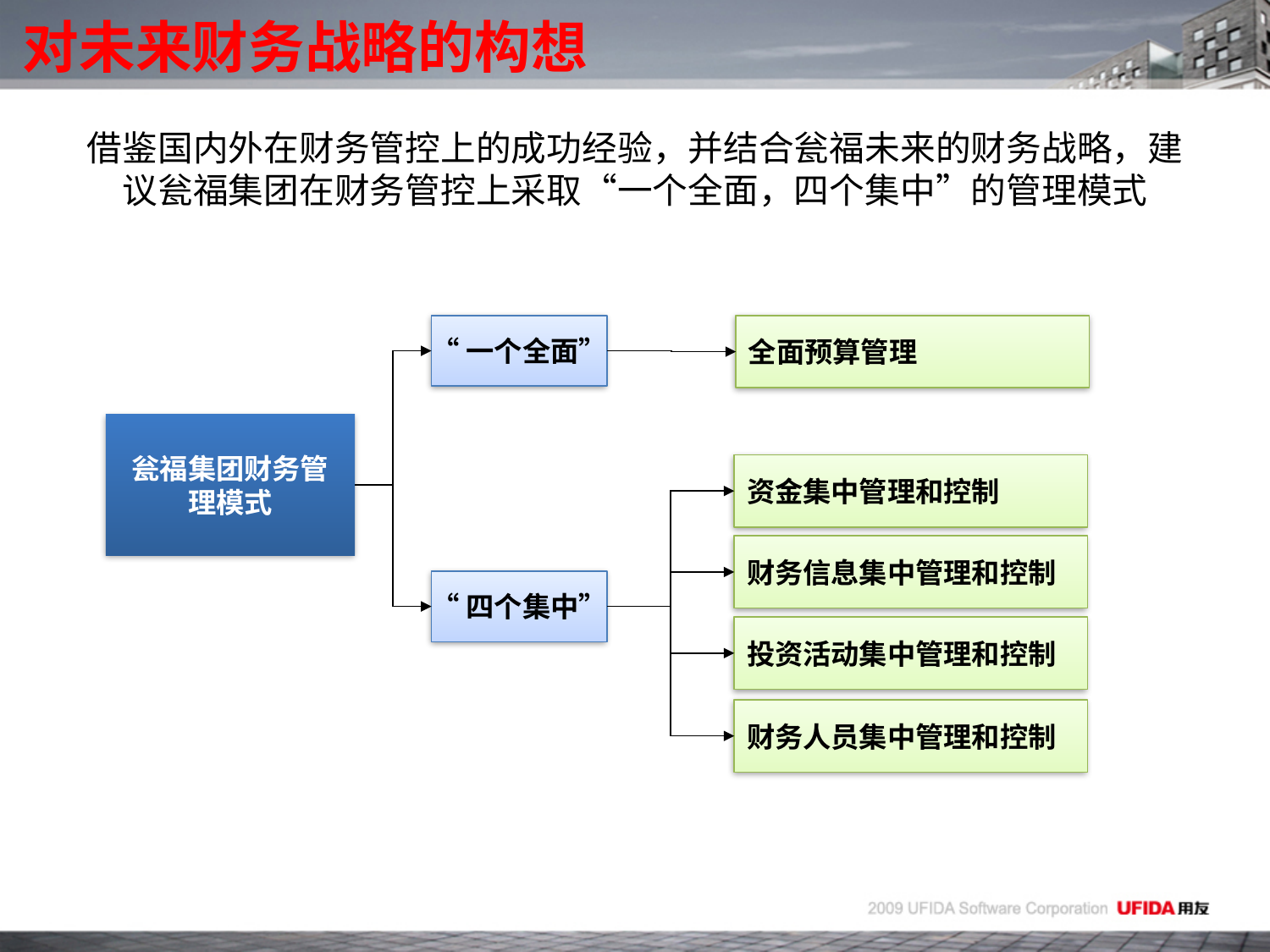

对未来财务战略的构想
# 借鉴国内外在财务管控上的成功经验，并结合瓮福未来的财务战略，建议瓮福集团在财务管控上采取“一个全面，四个集中”的管理模式
“一个全面”
全面预算管理
瓮福集团财务管理模式
资金集中管理和控制
财务信息集中管理和控制
“四个集中”
投资活动集中管理和控制
财务人员集中管理和控制